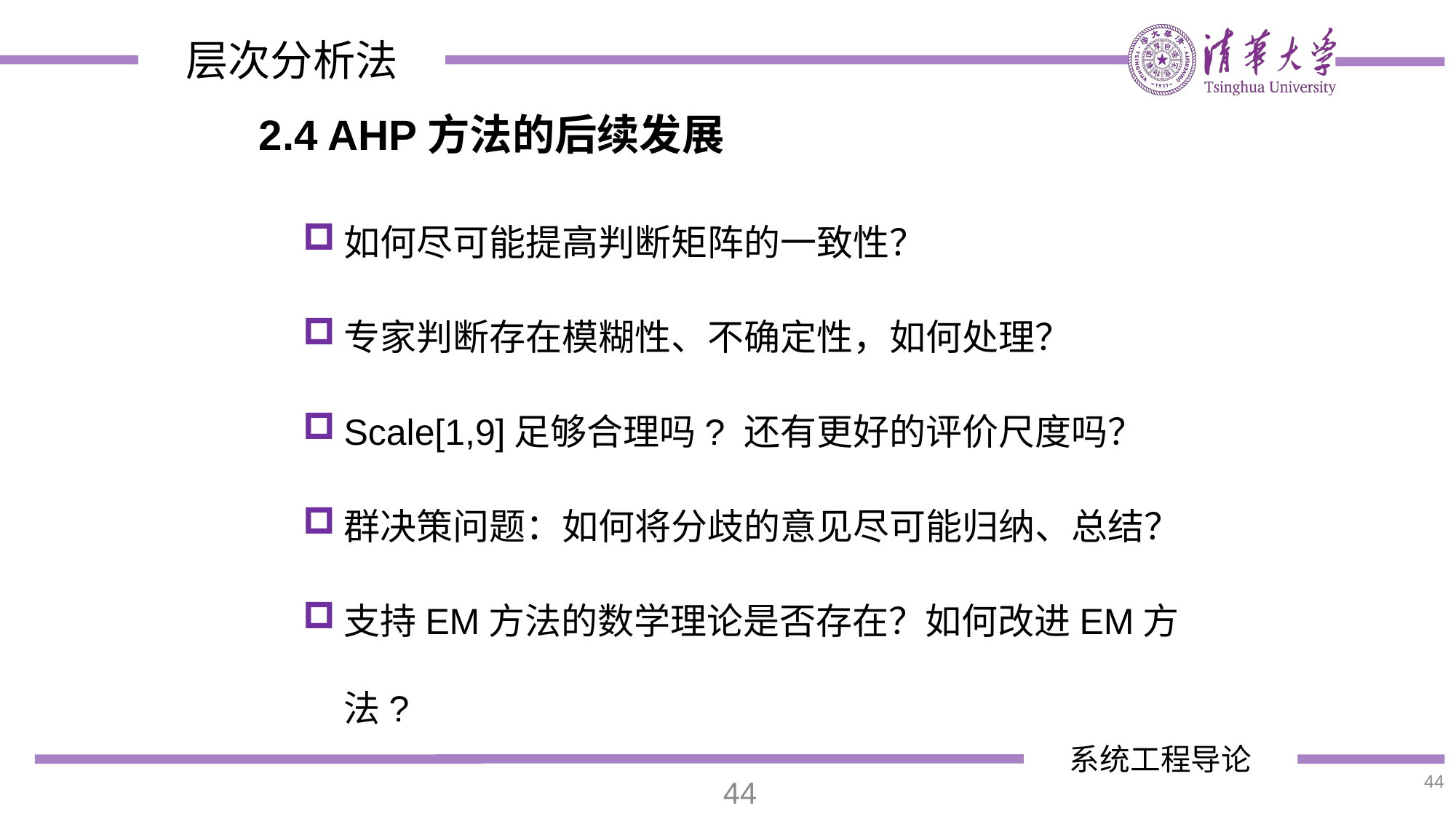

2.4 AHP方法的后续发展
如何尽可能提高判断矩阵的一致性？
专家判断存在模糊性、不确定性，如何处理？
Scale[1,9]足够合理吗? 还有更好的评价尺度吗？
群决策问题：如何将分歧的意见尽可能归纳、总结？
支持EM方法的数学理论是否存在？如何改进EM方法?
44